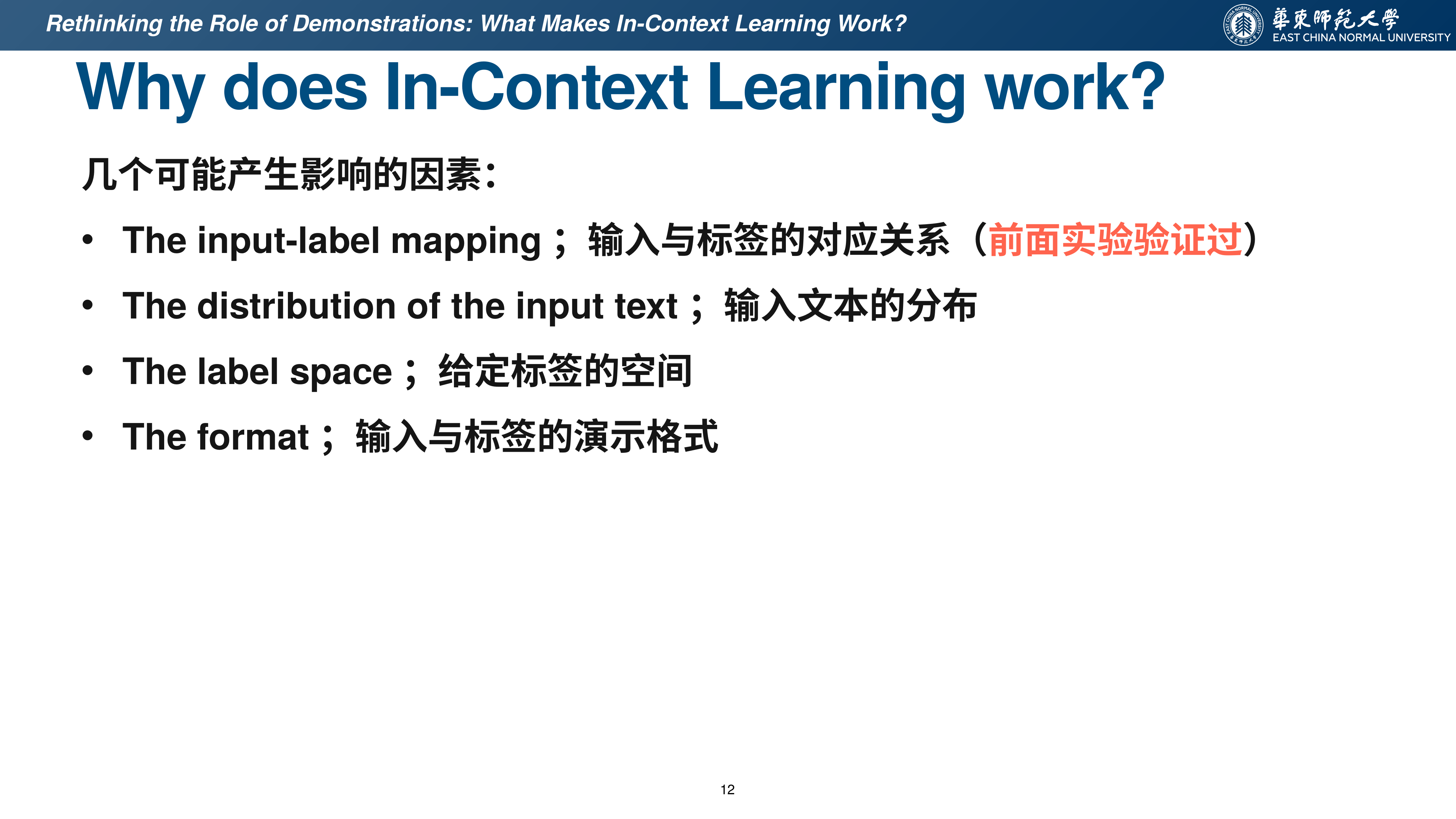

# Why does In-Context Learning work?
几个可能产生影响的因素：
The input-label mapping；输入与标签的对应关系（前面实验验证过）
The distribution of the input text；输入文本的分布
The label space；给定标签的空间
The format；输入与标签的演示格式

12